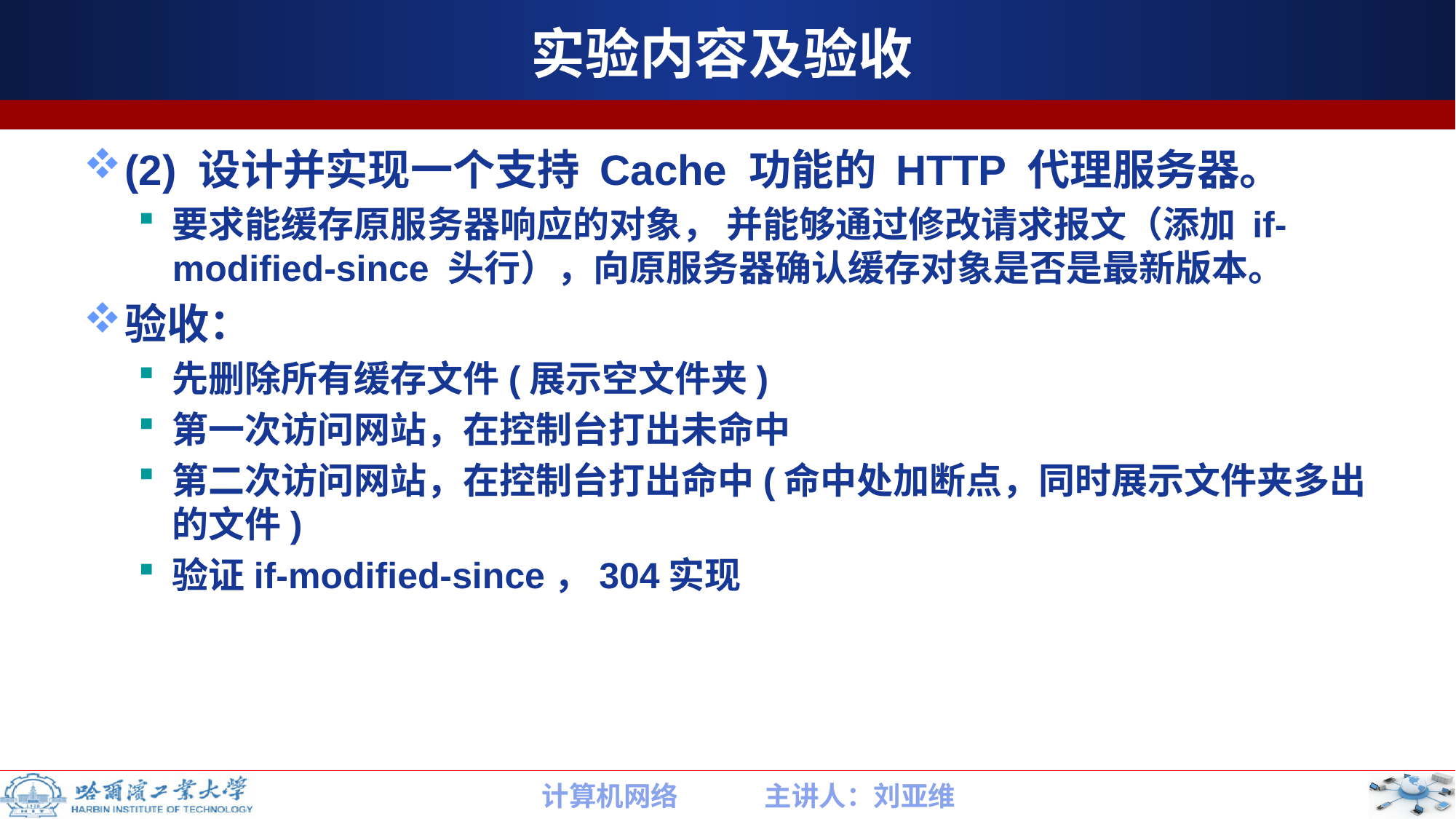

# 实验内容及验收
(2) 设计并实现一个支持 Cache 功能的 HTTP 代理服务器。
要求能缓存原服务器响应的对象， 并能够通过修改请求报文（添加 if-modified-since 头行），向原服务器确认缓存对象是否是最新版本。
验收：
先删除所有缓存文件(展示空文件夹)
第一次访问网站，在控制台打出未命中
第二次访问网站，在控制台打出命中(命中处加断点，同时展示文件夹多出的文件)
验证if-modified-since，304实现